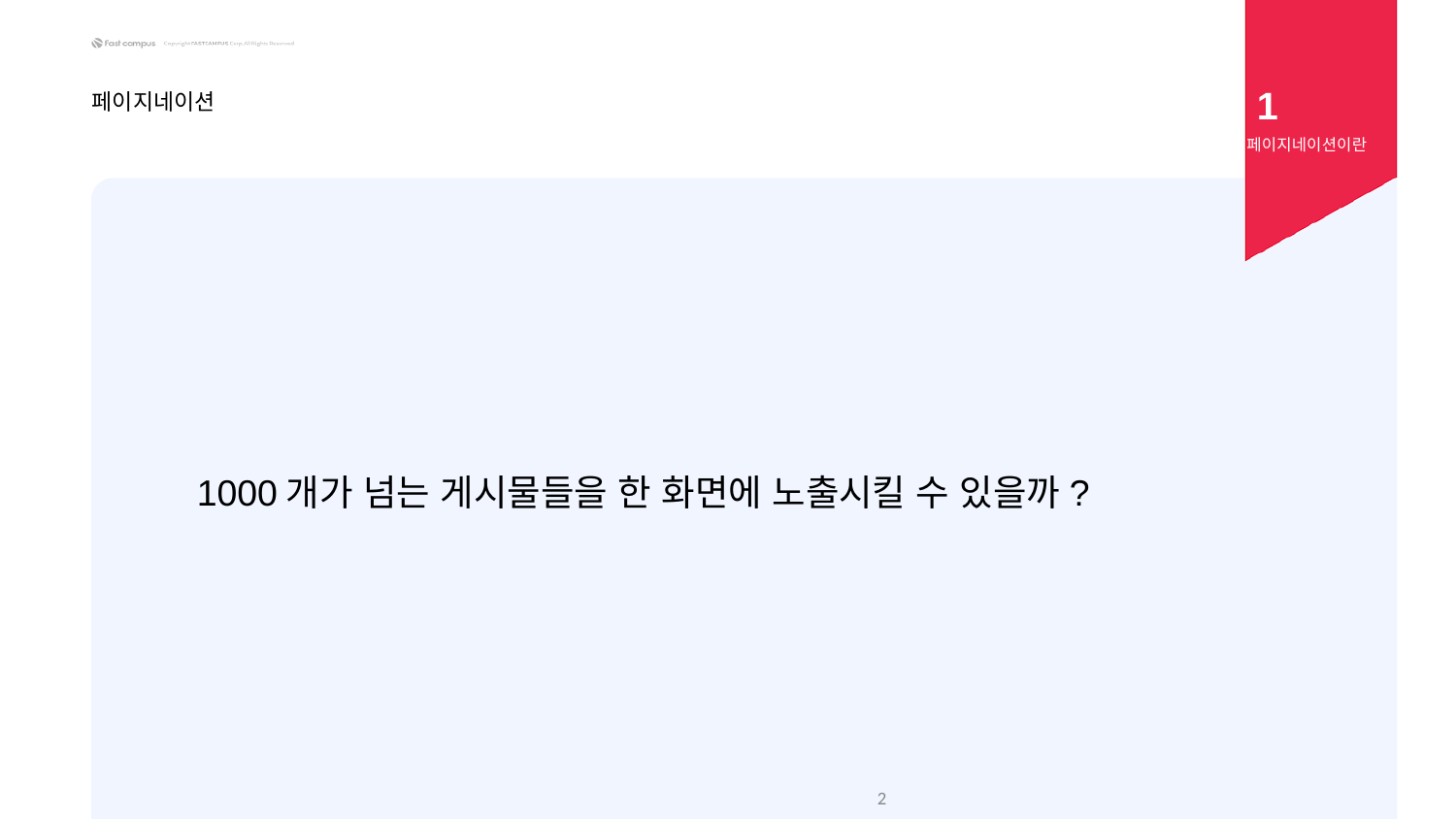

1
페이지네이션
페이지네이션이란
1000개가 넘는 게시물들을 한 화면에 노출시킬 수 있을까?
2